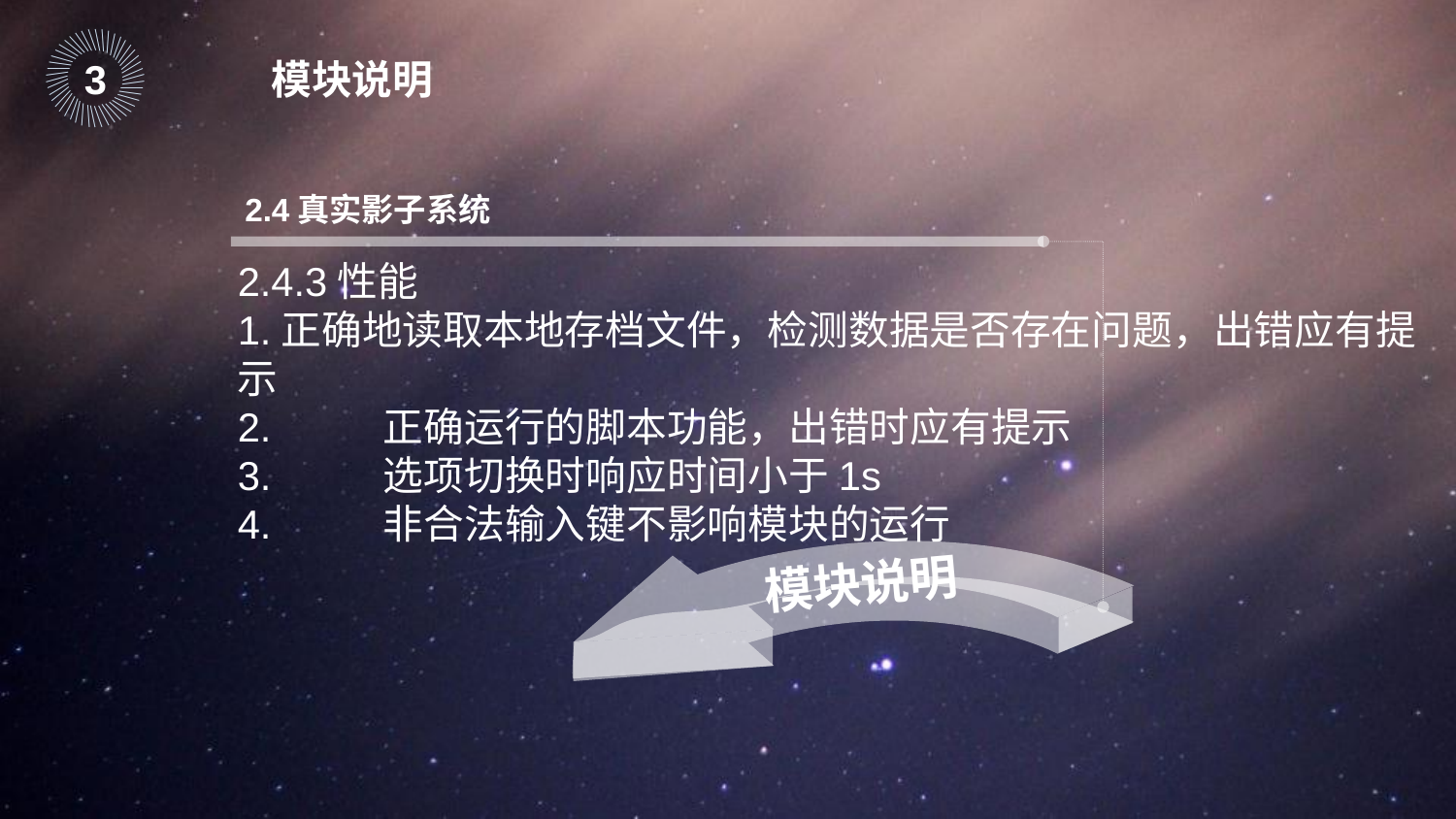

｜
｜
｜
｜
｜
｜
｜
｜
｜
｜
｜
｜
｜
｜
｜
｜
｜
｜
｜
｜
｜
｜
｜
｜
｜
｜
｜
｜
｜
｜
｜
｜
｜
｜
｜
｜
｜
｜
｜
｜
｜
｜
｜
｜
｜
｜
3
模块说明
2.4真实影子系统

2.4.3性能
1.正确地读取本地存档文件，检测数据是否存在问题，出错应有提示
2.	正确运行的脚本功能，出错时应有提示
3.	选项切换时响应时间小于1s
4.	非合法输入键不影响模块的运行

模块说明